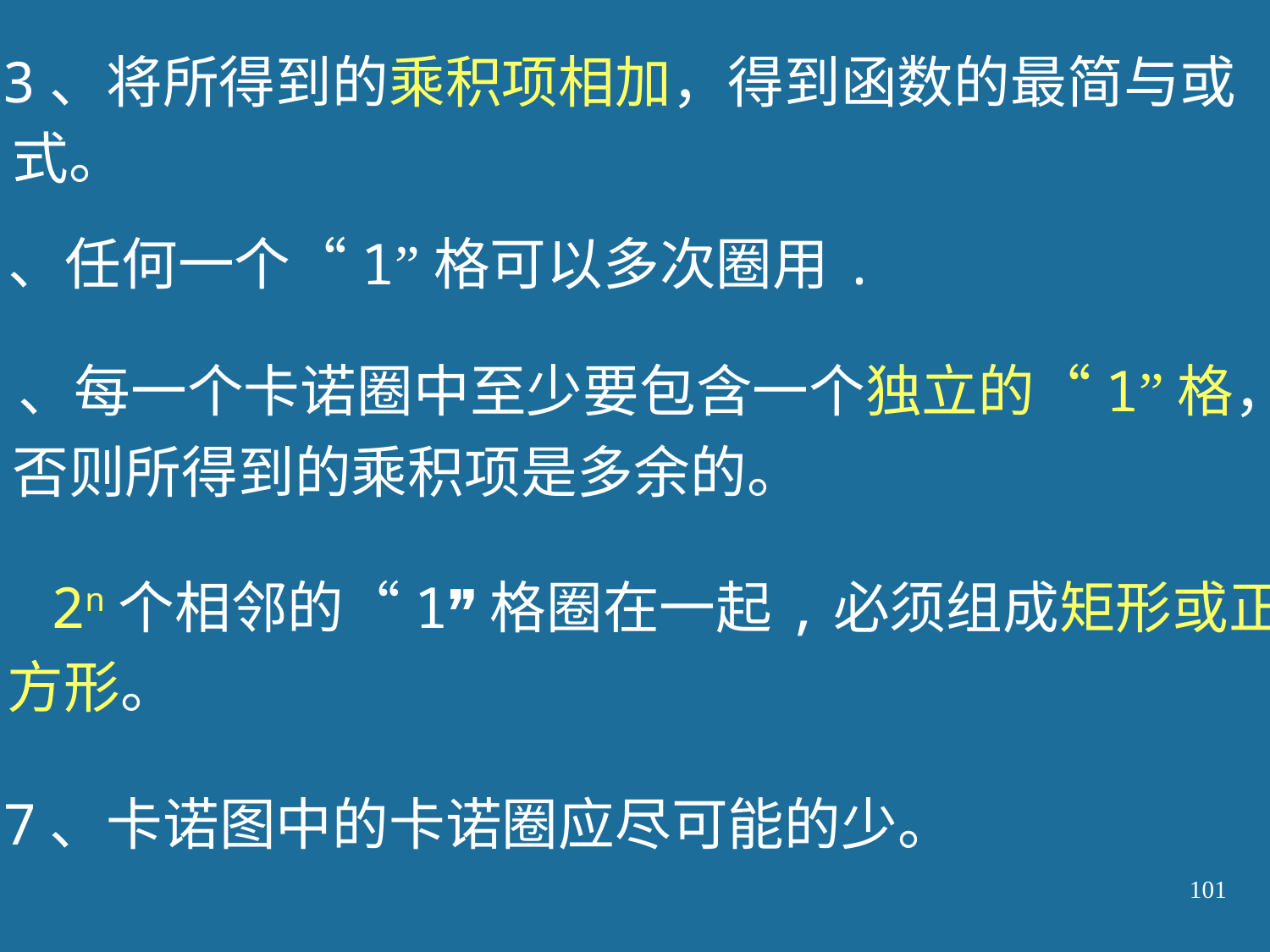

3、将所得到的乘积项相加，得到函数的最简与或
式。
4、任何一个“1”格可以多次圈用.
5、每一个卡诺圈中至少要包含一个独立的“1”格，
否则所得到的乘积项是多余的。
6、2n个相邻的“1”格圈在一起,必须组成矩形或正
方形。
7、卡诺图中的卡诺圈应尽可能的少。
101